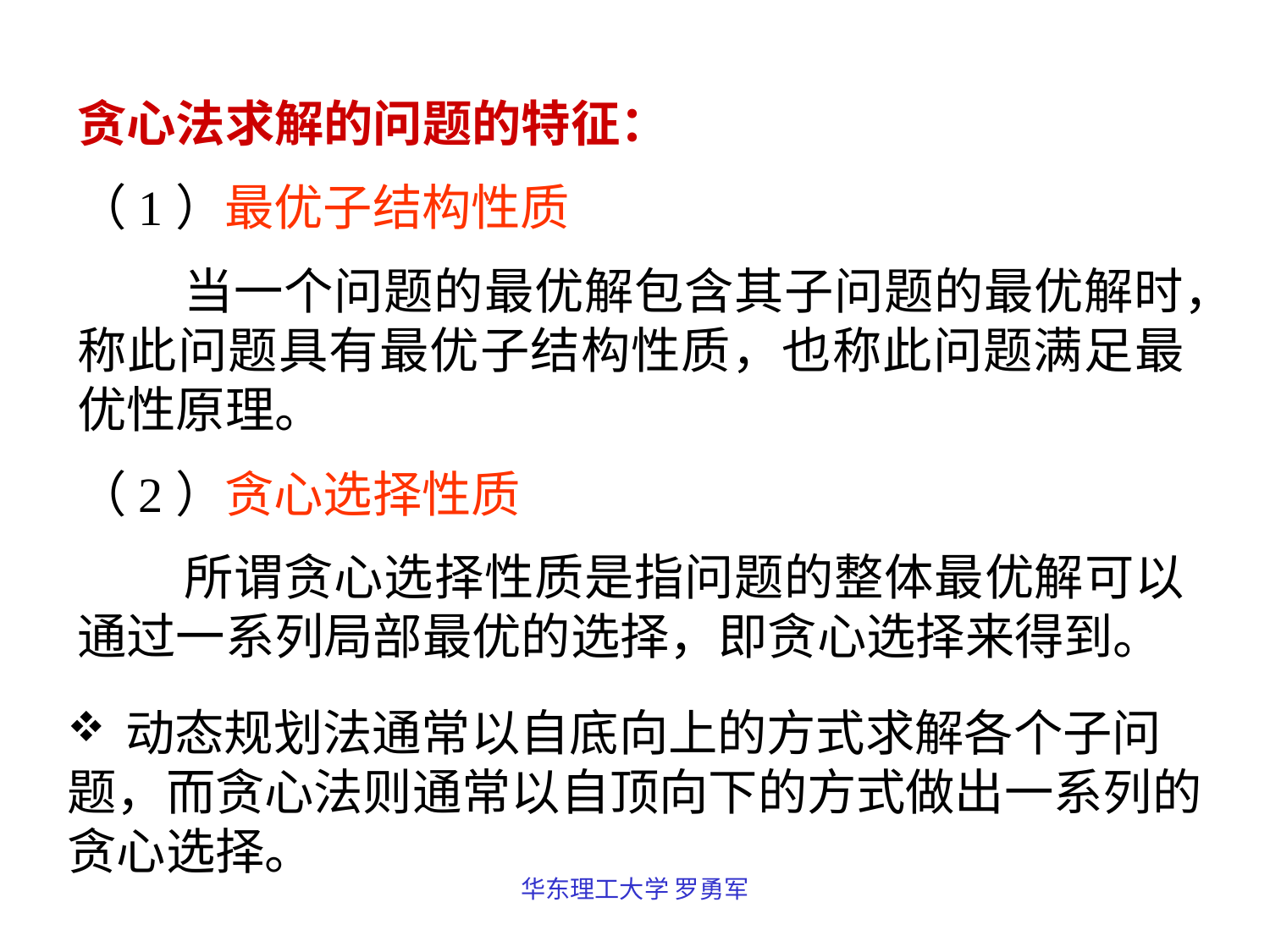

贪心法求解的问题的特征：
（1）最优子结构性质
        当一个问题的最优解包含其子问题的最优解时，称此问题具有最优子结构性质，也称此问题满足最优性原理。
（2）贪心选择性质
        所谓贪心选择性质是指问题的整体最优解可以通过一系列局部最优的选择，即贪心选择来得到。
 动态规划法通常以自底向上的方式求解各个子问题，而贪心法则通常以自顶向下的方式做出一系列的贪心选择。
华东理工大学 罗勇军